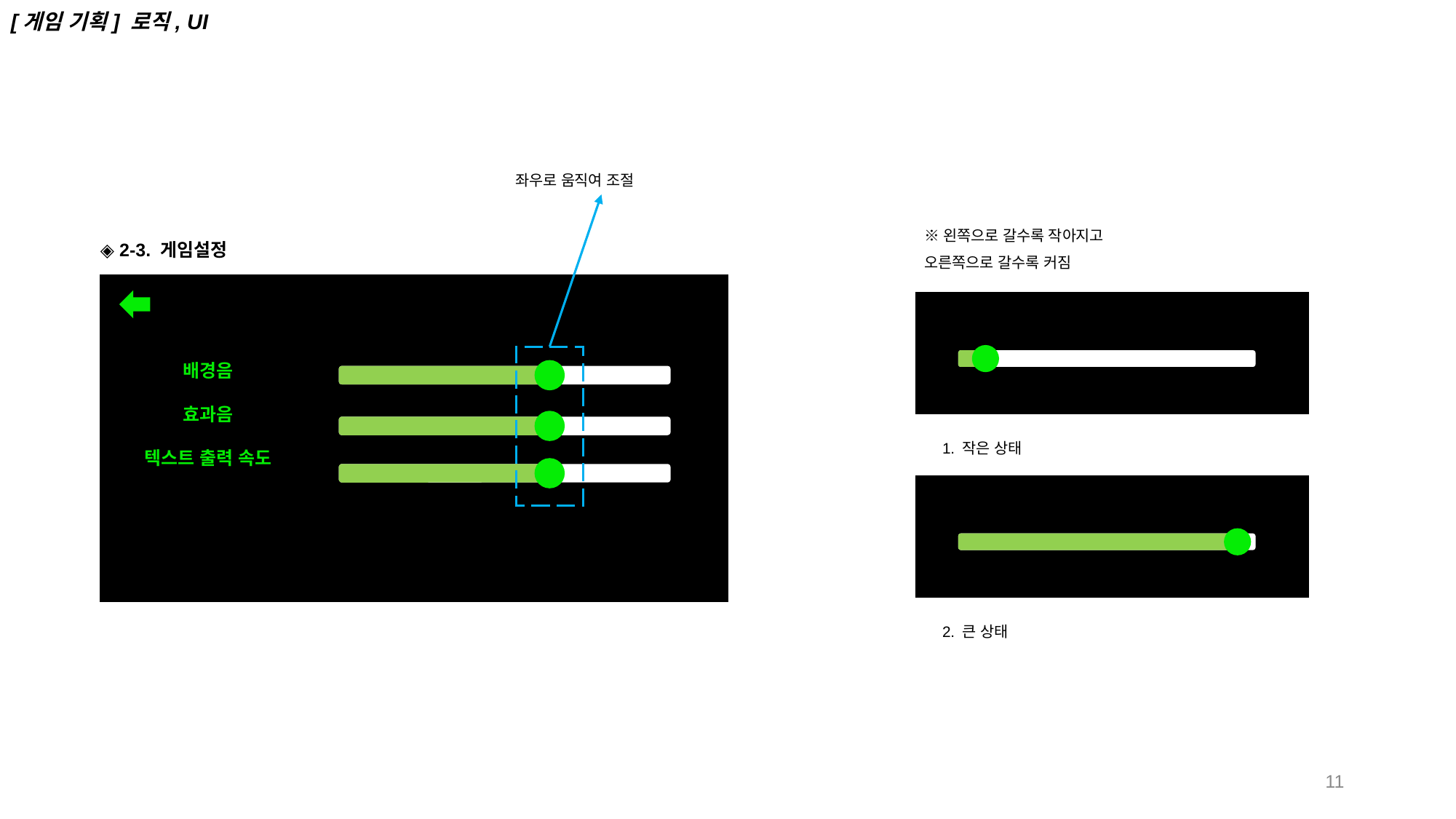

[게임 기획] 로직, UI
좌우로 움직여 조절
◈ 2-3. 게임설정

배경음

효과음

텍스트 출력 속도

※왼쪽으로 갈수록 작아지고
오른쪽으로 갈수록 커짐

1. 작은 상태

2. 큰 상태
11